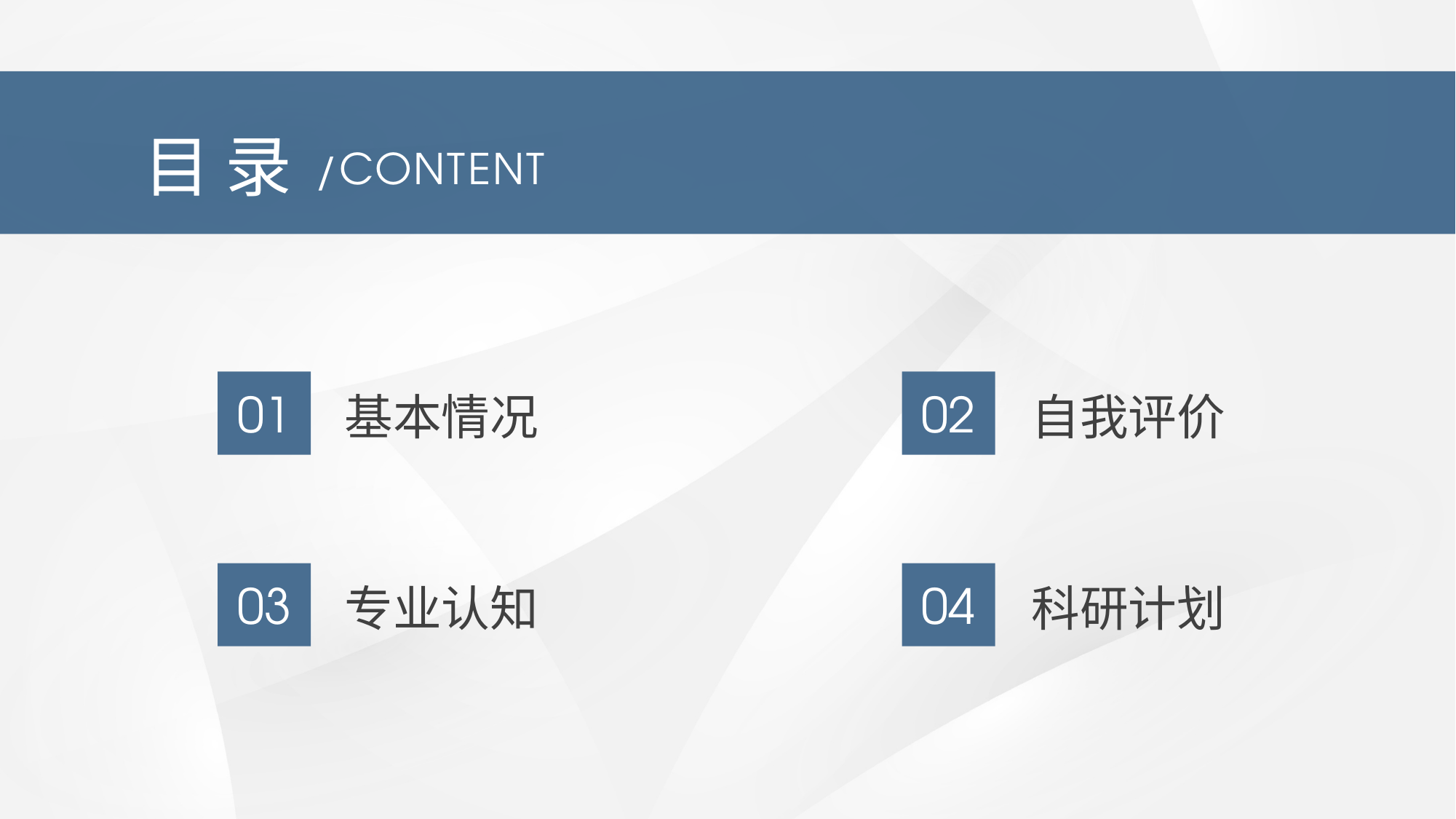

目 录
/CONTENT
01
基本情况
02
自我评价
03
专业认知
04
科研计划